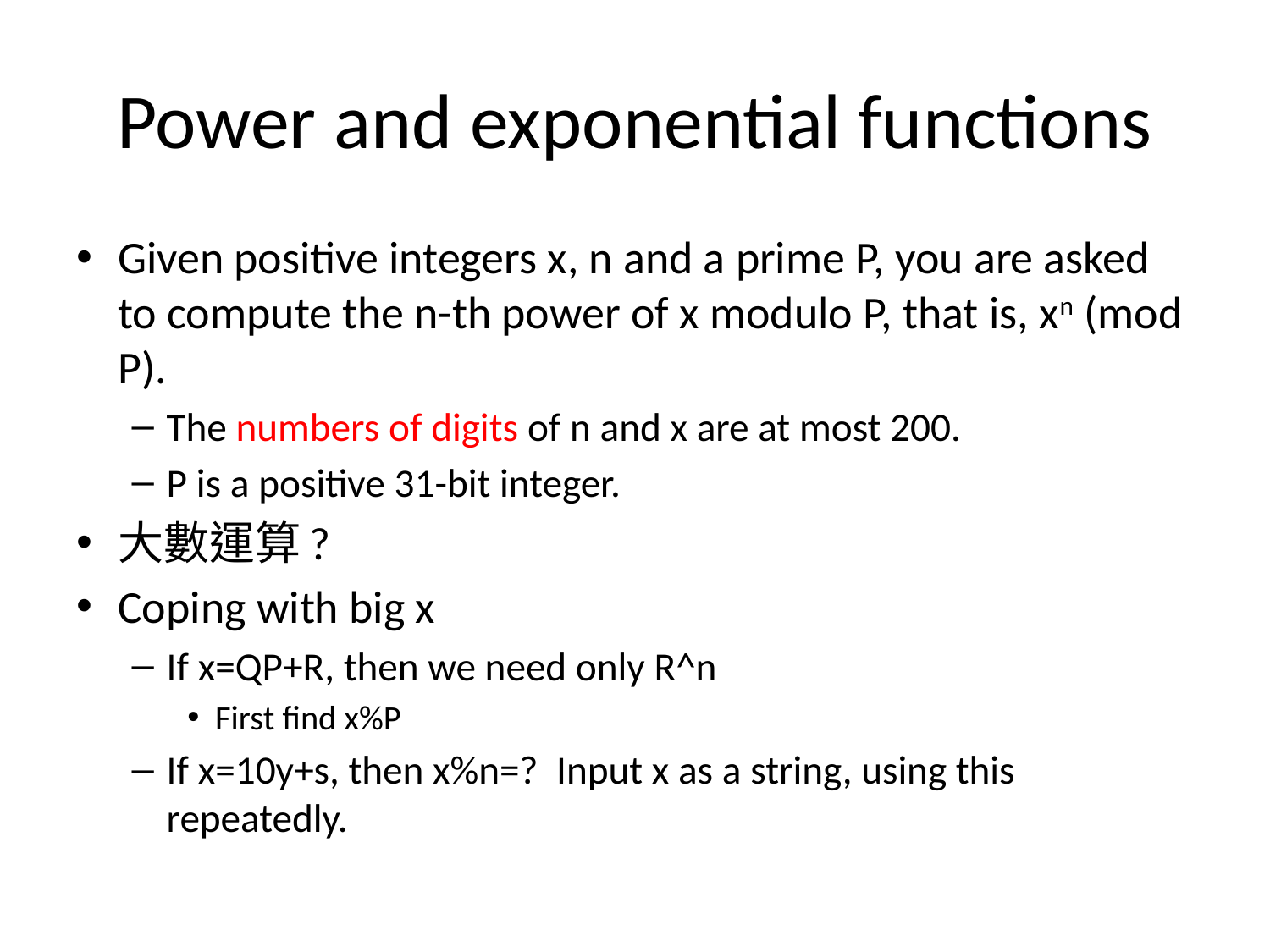

# Power and exponential functions
Given positive integers x, n and a prime P, you are asked to compute the n-th power of x modulo P, that is, xn (mod P).
The numbers of digits of n and x are at most 200.
P is a positive 31-bit integer.
大數運算?
Coping with big x
If x=QP+R, then we need only R^n
First find x%P
If x=10y+s, then x%n=?  Input x as a string, using this repeatedly.